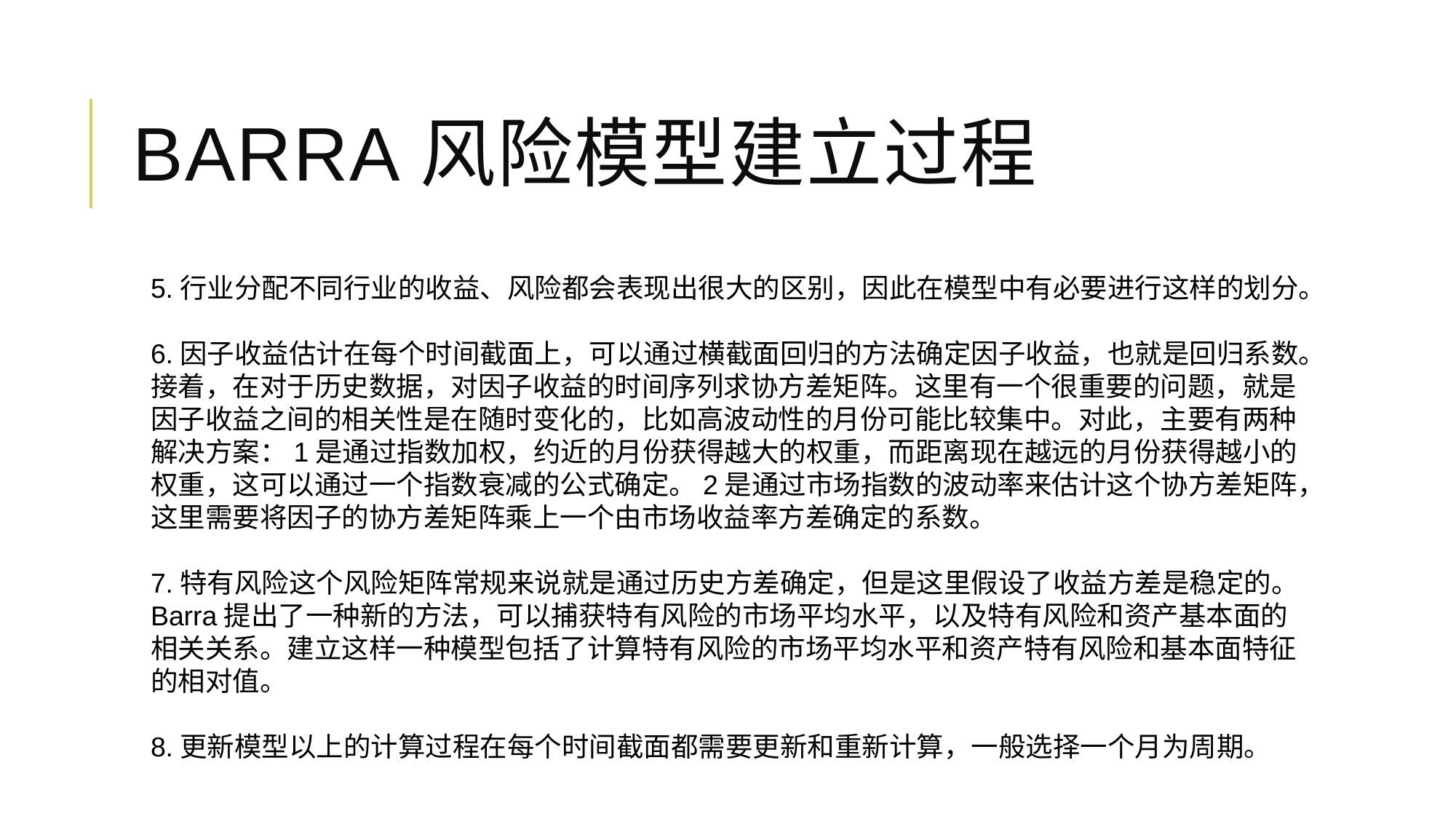

# Barra风险模型建立过程
5.行业分配不同行业的收益、风险都会表现出很大的区别，因此在模型中有必要进行这样的划分。

6.因子收益估计在每个时间截面上，可以通过横截面回归的方法确定因子收益，也就是回归系数。接着，在对于历史数据，对因子收益的时间序列求协方差矩阵。这里有一个很重要的问题，就是因子收益之间的相关性是在随时变化的，比如高波动性的月份可能比较集中。对此，主要有两种解决方案：1是通过指数加权，约近的月份获得越大的权重，而距离现在越远的月份获得越小的权重，这可以通过一个指数衰减的公式确定。2是通过市场指数的波动率来估计这个协方差矩阵，这里需要将因子的协方差矩阵乘上一个由市场收益率方差确定的系数。

7.特有风险这个风险矩阵常规来说就是通过历史方差确定，但是这里假设了收益方差是稳定的。Barra提出了一种新的方法，可以捕获特有风险的市场平均水平，以及特有风险和资产基本面的相关关系。建立这样一种模型包括了计算特有风险的市场平均水平和资产特有风险和基本面特征的相对值。

8.更新模型以上的计算过程在每个时间截面都需要更新和重新计算，一般选择一个月为周期。